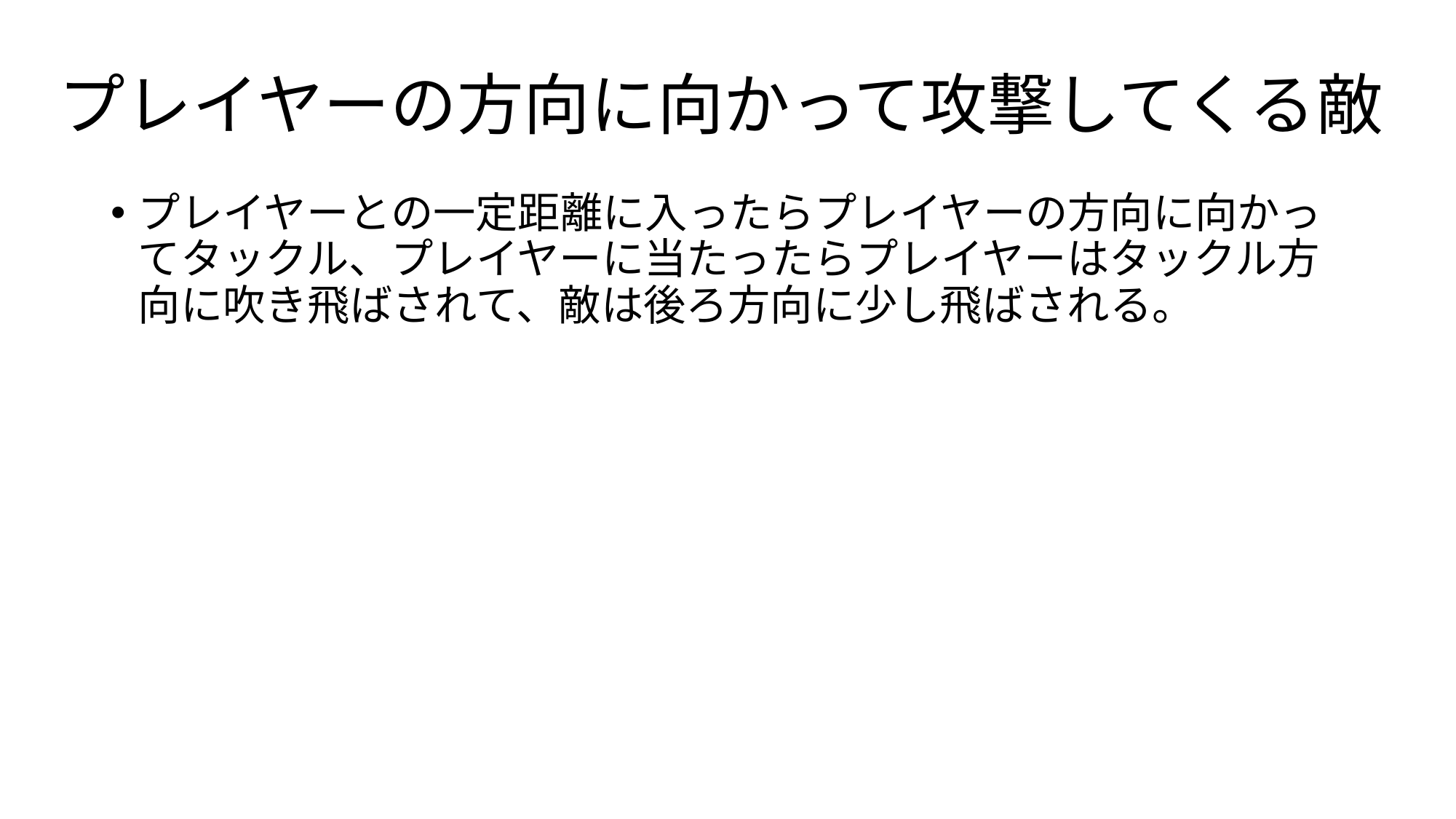

# プレイヤーの方向に向かって攻撃してくる敵
プレイヤーとの一定距離に入ったらプレイヤーの方向に向かってタックル、プレイヤーに当たったらプレイヤーはタックル方向に吹き飛ばされて、敵は後ろ方向に少し飛ばされる。